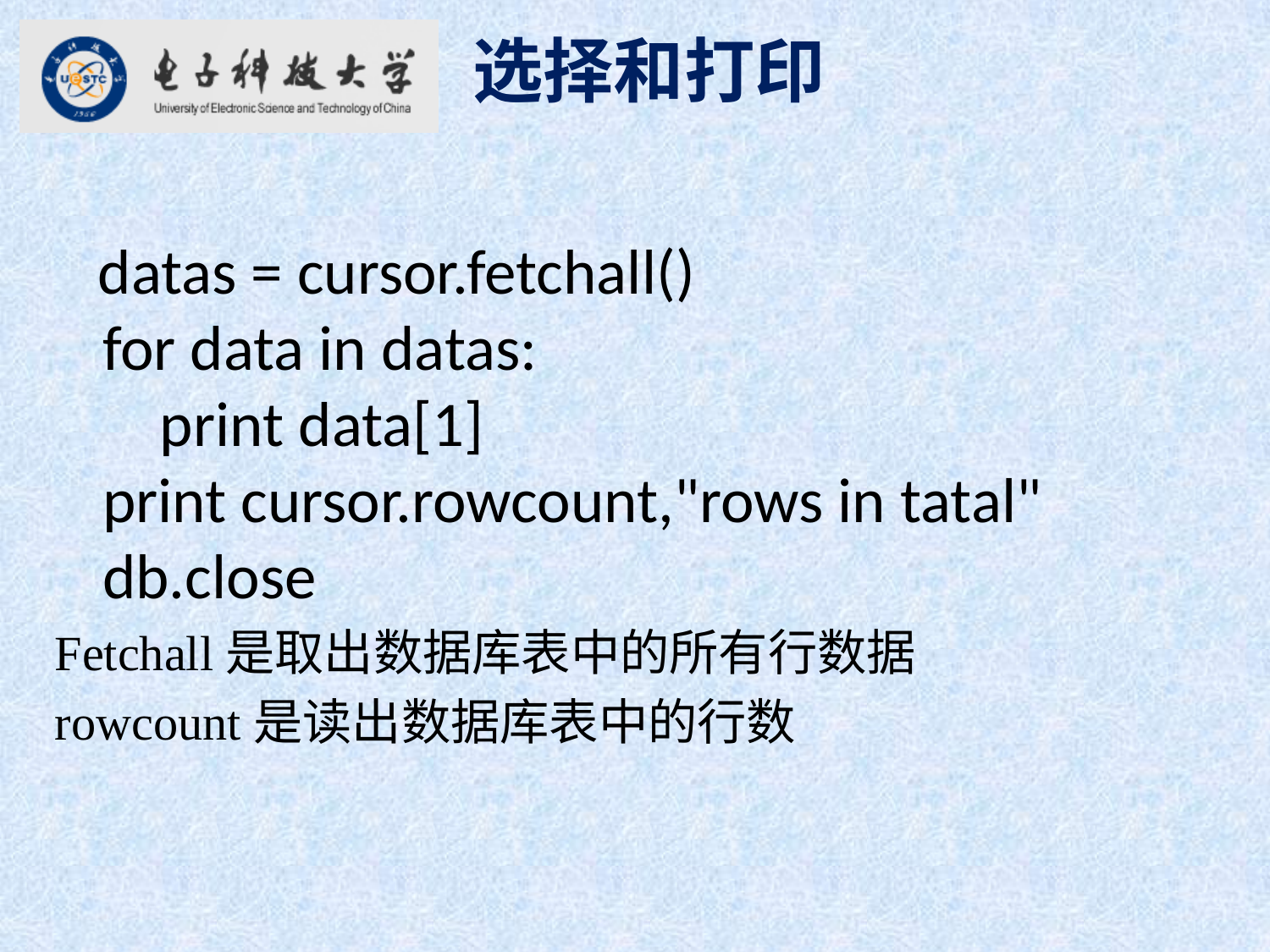

选择和打印

   datas = cursor.fetchall()
for data in datas:
    print data[1]
print cursor.rowcount,"rows in tatal"
db.close
Fetchall是取出数据库表中的所有行数据
rowcount是读出数据库表中的行数